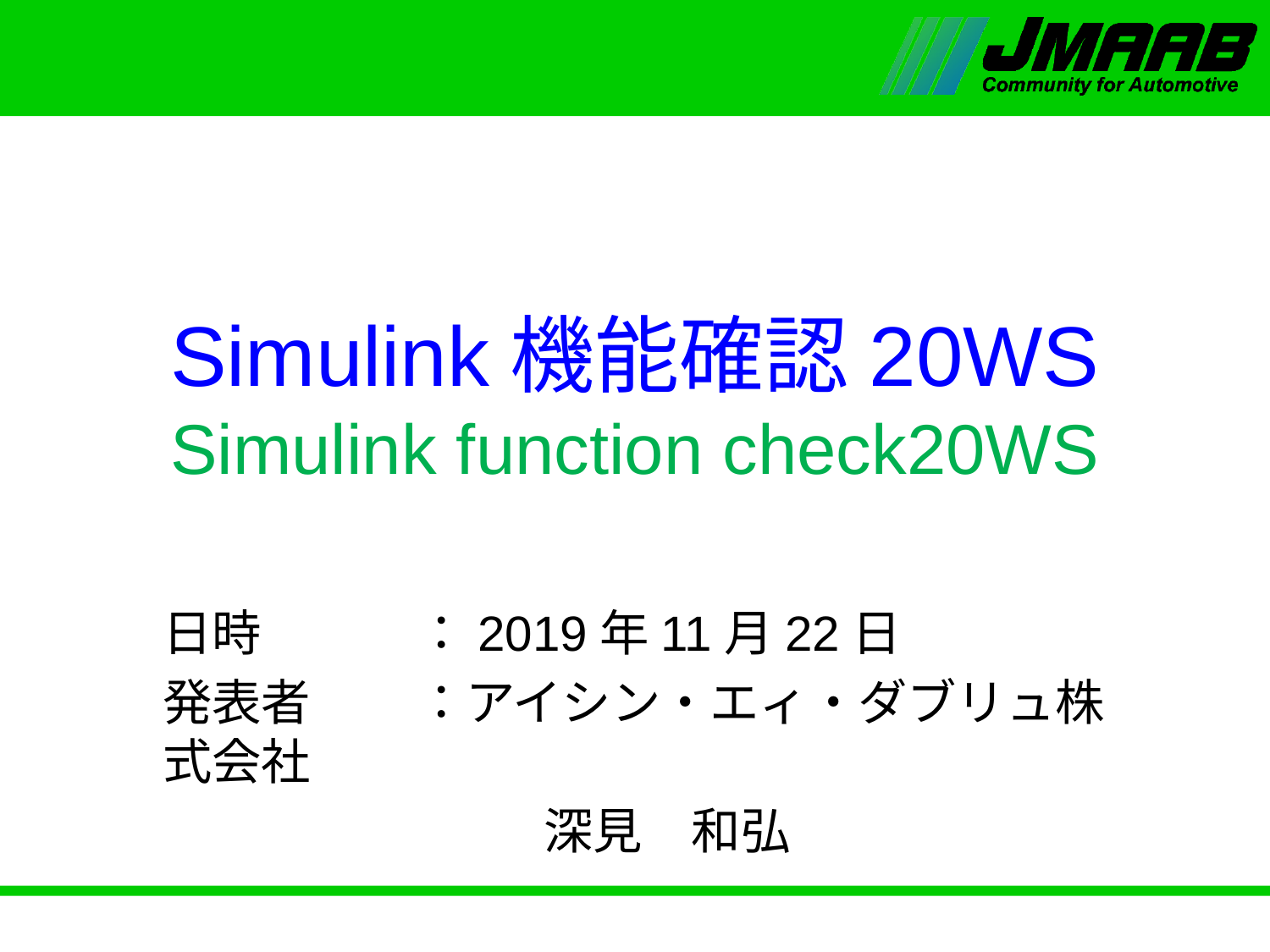

# Simulink機能確認20WS Simulink function check20WS
日時		：2019年11月22日
発表者	：アイシン・エィ・ダブリュ株式会社
		　　	深見　和弘